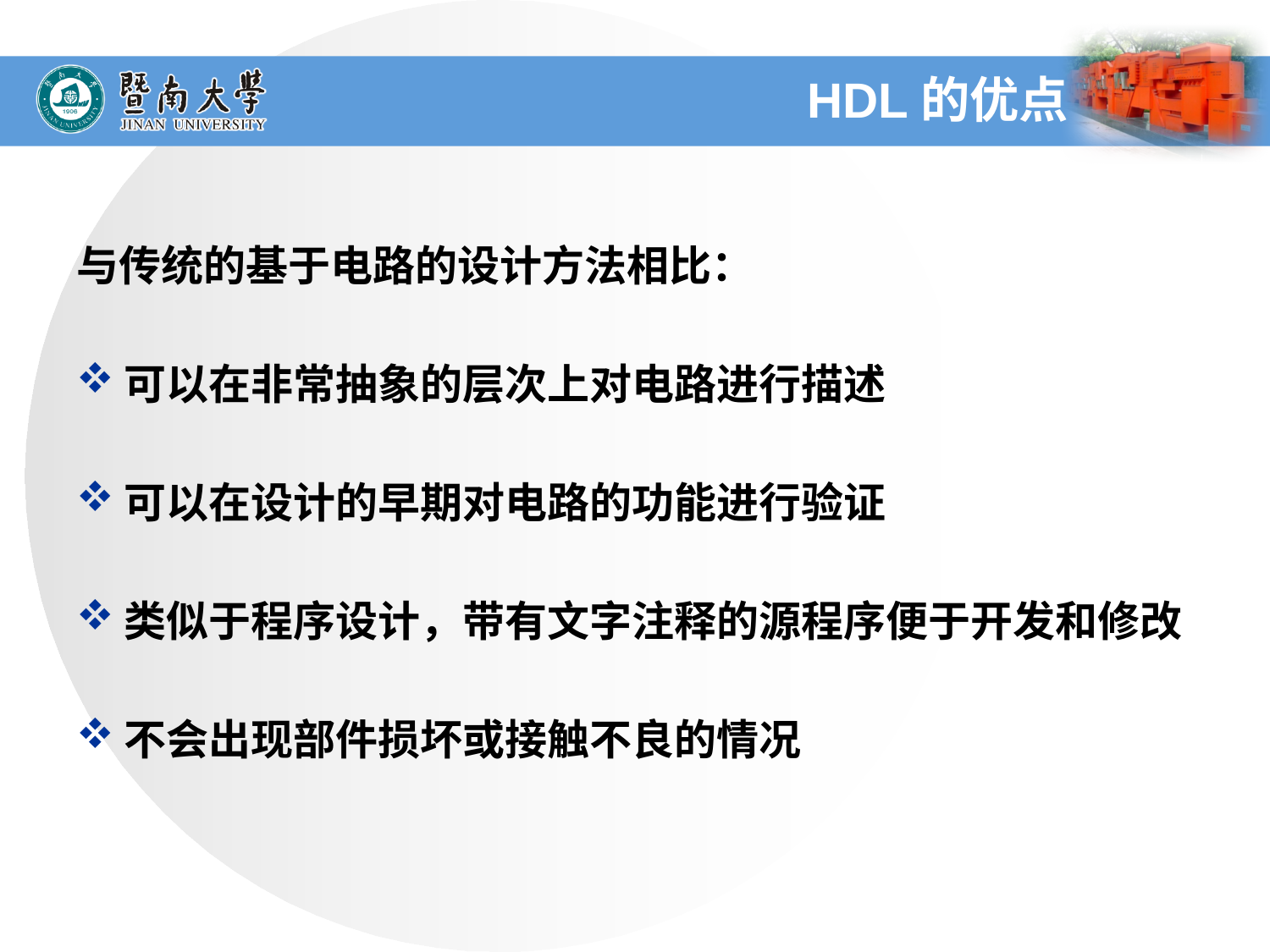

# HDL的优点
与传统的基于电路的设计方法相比：

可以在非常抽象的层次上对电路进行描述

可以在设计的早期对电路的功能进行验证

类似于程序设计，带有文字注释的源程序便于开发和修改

不会出现部件损坏或接触不良的情况